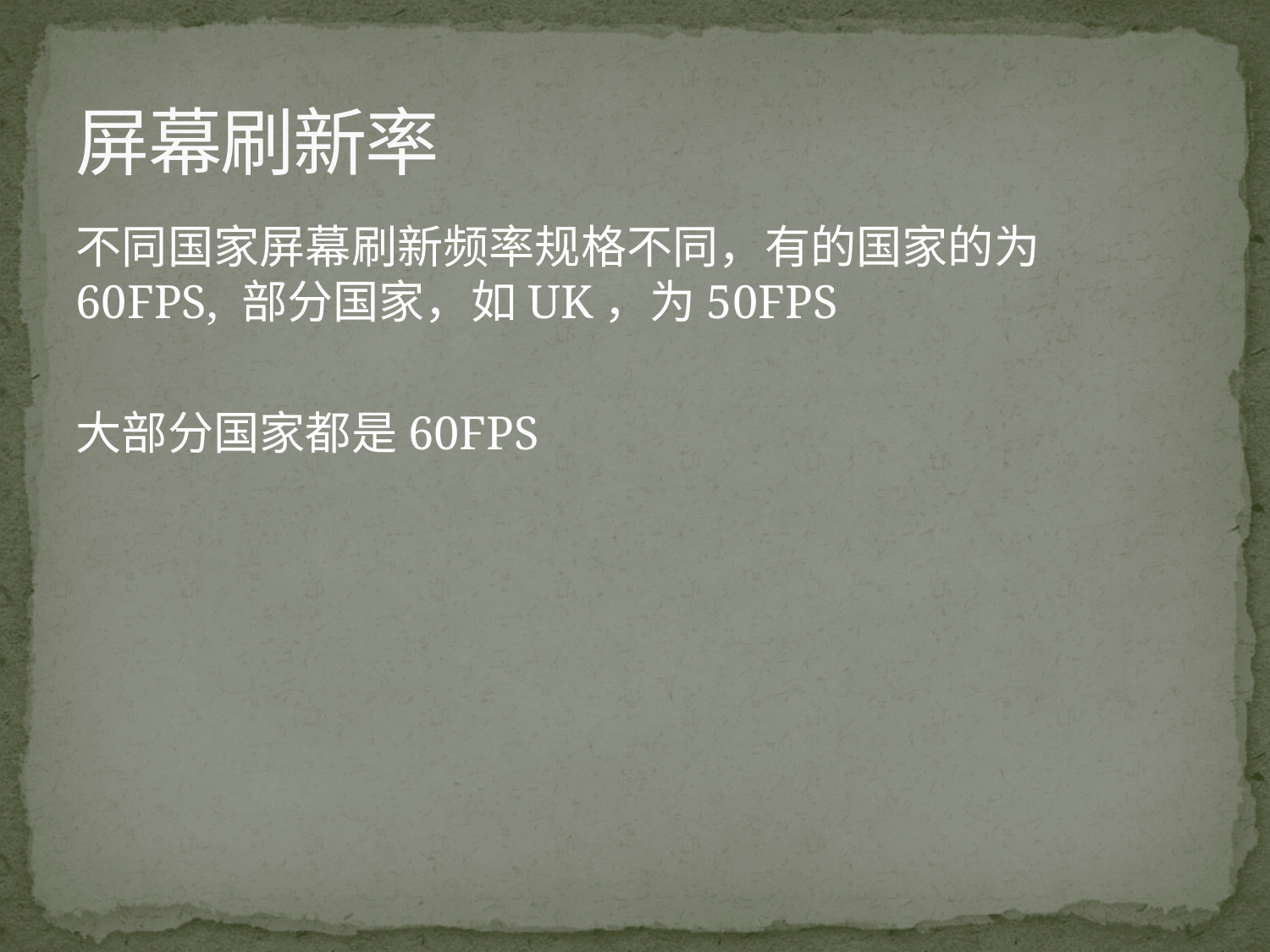

# 屏幕刷新率
不同国家屏幕刷新频率规格不同，有的国家的为60FPS, 部分国家，如UK，为50FPS

大部分国家都是60FPS